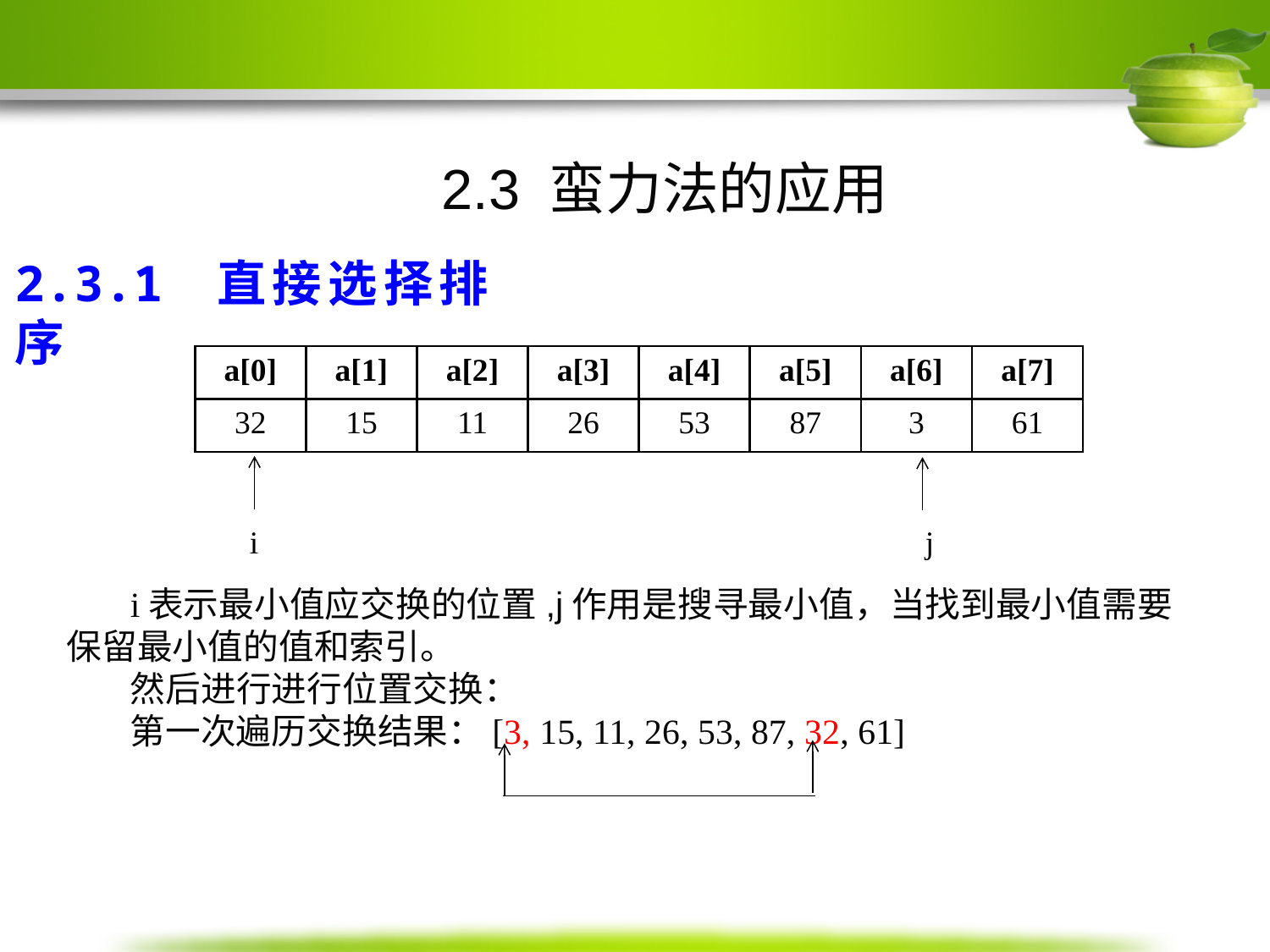

2.3 蛮力法的应用
2.3.1 直接选择排序
| a[0] | a[1] | a[2] | a[3] | a[4] | a[5] | a[6] | a[7] |
| --- | --- | --- | --- | --- | --- | --- | --- |
| 32 | 15 | 11 | 26 | 53 | 87 | 3 | 61 |
i                                                                                   j
i表示最小值应交换的位置,j作用是搜寻最小值，当找到最小值需要保留最小值的值和索引。
然后进行进行位置交换：
第一次遍历交换结果：[3, 15, 11, 26, 53, 87, 32, 61]